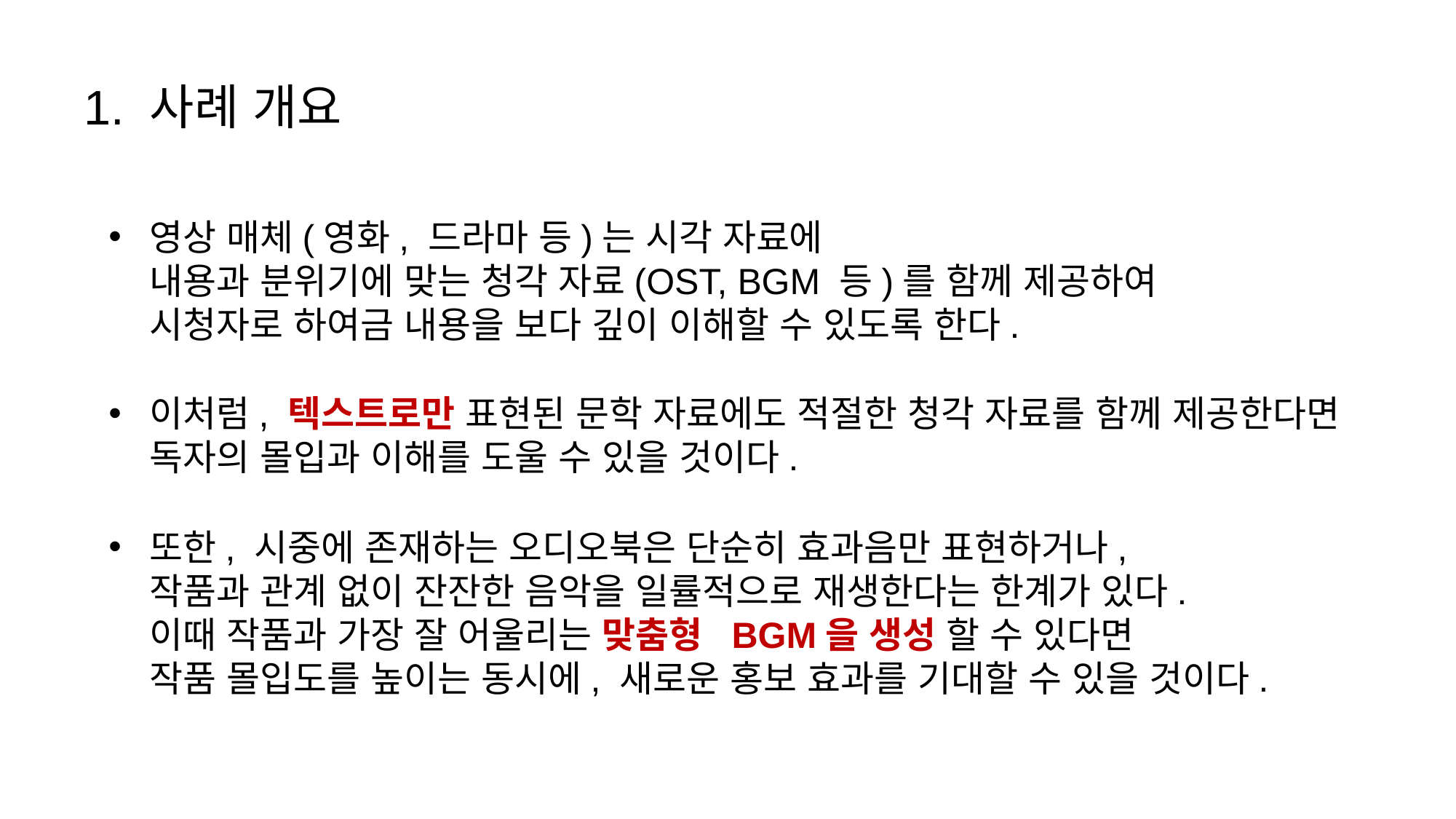

1. 사례 개요
영상 매체(영화, 드라마 등)는 시각 자료에
내용과 분위기에 맞는 청각 자료(OST, BGM 등)를 함께 제공하여
시청자로 하여금 내용을 보다 깊이 이해할 수 있도록 한다.
이처럼, 텍스트로만 표현된 문학 자료에도 적절한 청각 자료를 함께 제공한다면
독자의 몰입과 이해를 도울 수 있을 것이다.
또한, 시중에 존재하는 오디오북은 단순히 효과음만 표현하거나,
작품과 관계 없이 잔잔한 음악을 일률적으로 재생한다는 한계가 있다.
이때 작품과 가장 잘 어울리는 맞춤형  BGM을 생성 할 수 있다면
작품 몰입도를 높이는 동시에, 새로운 홍보 효과를 기대할 수 있을 것이다.